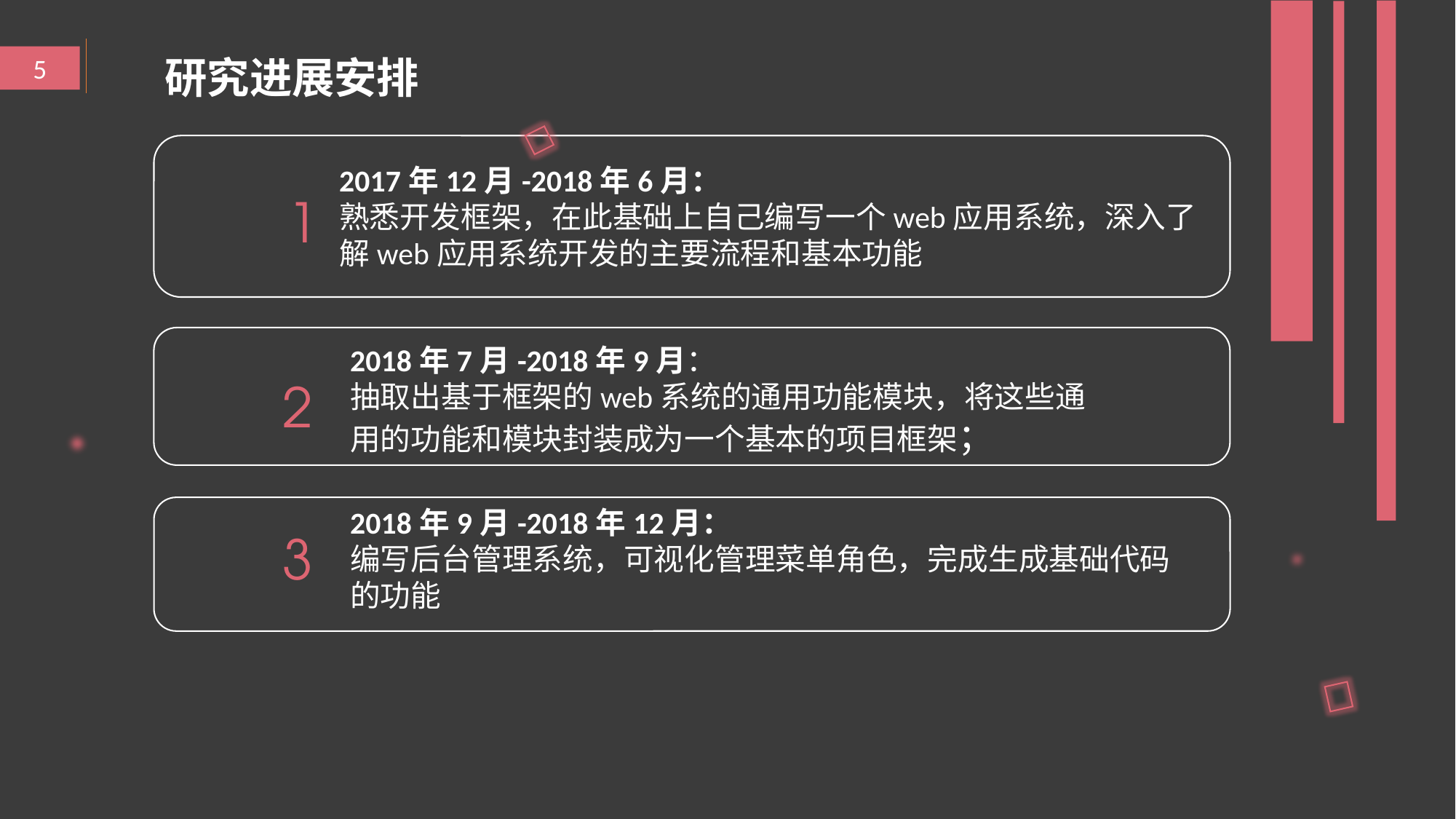

研究进展安排
5

2017年12月-2018年6月：
熟悉开发框架，在此基础上自己编写一个web应用系统，深入了解web应用系统开发的主要流程和基本功能
1

2018年7月-2018年9月：
抽取出基于框架的web系统的通用功能模块，将这些通用的功能和模块封装成为一个基本的项目框架；
2

2018年9月-2018年12月：
编写后台管理系统，可视化管理菜单角色，完成生成基础代码的功能
3